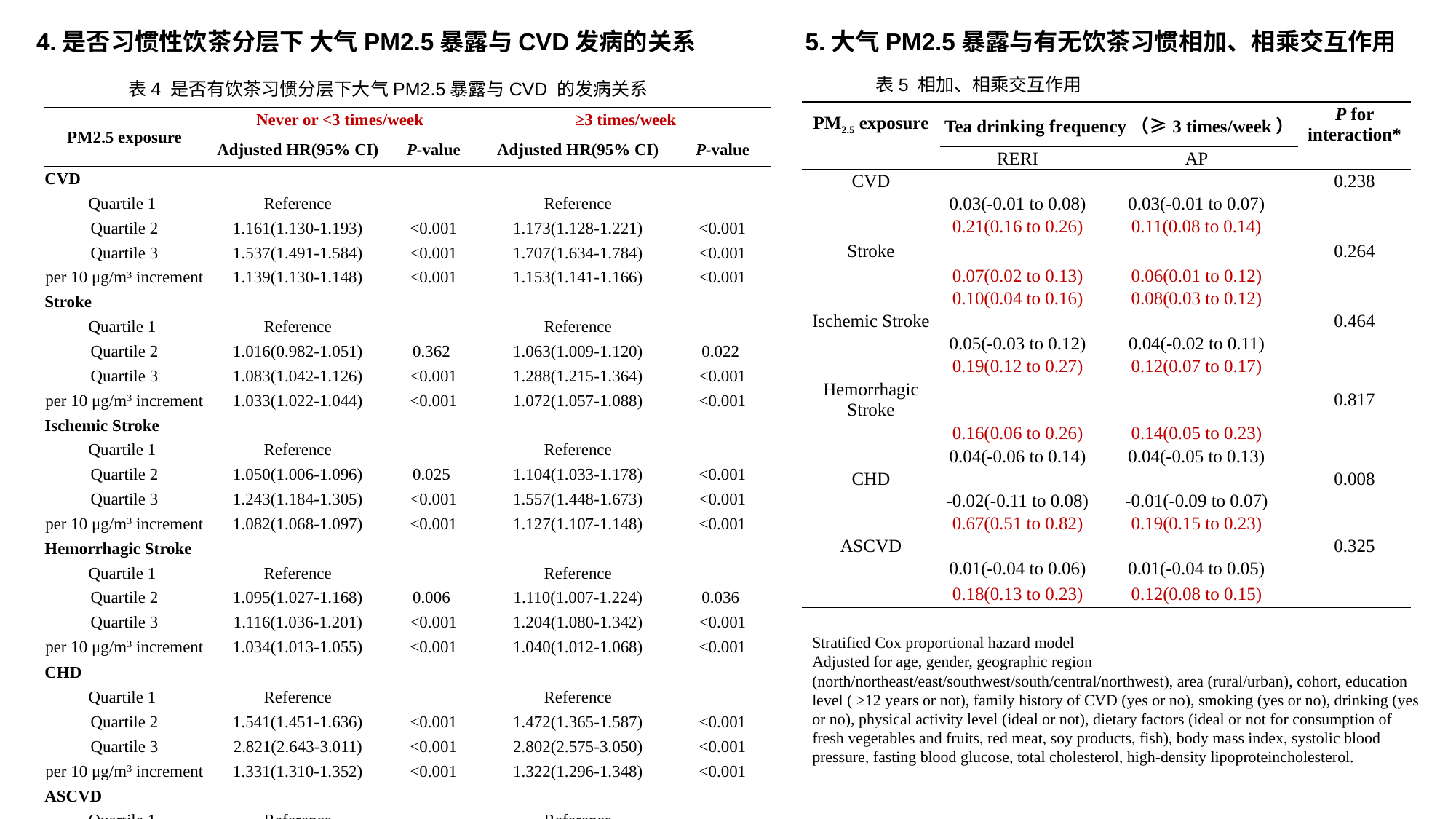

4.是否习惯性饮茶分层下 大气PM2.5暴露与CVD发病的关系
5.大气PM2.5暴露与有无饮茶习惯相加、相乘交互作用
表5 相加、相乘交互作用
表4 是否有饮茶习惯分层下大气PM2.5暴露与CVD 的发病关系
| PM2.5 exposure | Tea drinking frequency（≥3 times/week） |  | P for interaction\* |
| --- | --- | --- | --- |
|  | RERI | AP |  |
| CVD |  |  | 0.238 |
|  | 0.03(-0.01 to 0.08) | 0.03(-0.01 to 0.07) |  |
|  | 0.21(0.16 to 0.26) | 0.11(0.08 to 0.14) |  |
| Stroke |  |  | 0.264 |
|  | 0.07(0.02 to 0.13) | 0.06(0.01 to 0.12) |  |
|  | 0.10(0.04 to 0.16) | 0.08(0.03 to 0.12) |  |
| Ischemic Stroke |  |  | 0.464 |
|  | 0.05(-0.03 to 0.12) | 0.04(-0.02 to 0.11) |  |
|  | 0.19(0.12 to 0.27) | 0.12(0.07 to 0.17) |  |
| Hemorrhagic Stroke |  |  | 0.817 |
|  | 0.16(0.06 to 0.26) | 0.14(0.05 to 0.23) |  |
|  | 0.04(-0.06 to 0.14) | 0.04(-0.05 to 0.13) |  |
| CHD |  |  | 0.008 |
|  | -0.02(-0.11 to 0.08) | -0.01(-0.09 to 0.07) |  |
|  | 0.67(0.51 to 0.82) | 0.19(0.15 to 0.23) |  |
| ASCVD |  |  | 0.325 |
|  | 0.01(-0.04 to 0.06) | 0.01(-0.04 to 0.05) |  |
|  | 0.18(0.13 to 0.23) | 0.12(0.08 to 0.15) |  |
| PM2.5 exposure | Never or <3 times/week |  |  | ≥3 times/week |  |
| --- | --- | --- | --- | --- | --- |
|  | Adjusted HR(95% CI) | P-value |  | Adjusted HR(95% CI) | P-value |
| CVD |  |  |  |  |  |
| Quartile 1 | Reference |  |  | Reference |  |
| Quartile 2 | 1.161(1.130-1.193) | <0.001 |  | 1.173(1.128-1.221) | <0.001 |
| Quartile 3 | 1.537(1.491-1.584) | <0.001 |  | 1.707(1.634-1.784) | <0.001 |
| per 10 μg/m3 increment | 1.139(1.130-1.148) | <0.001 |  | 1.153(1.141-1.166) | <0.001 |
| Stroke |  |  |  |  |  |
| Quartile 1 | Reference |  |  | Reference |  |
| Quartile 2 | 1.016(0.982-1.051) | 0.362 |  | 1.063(1.009-1.120) | 0.022 |
| Quartile 3 | 1.083(1.042-1.126) | <0.001 |  | 1.288(1.215-1.364) | <0.001 |
| per 10 μg/m3 increment | 1.033(1.022-1.044) | <0.001 |  | 1.072(1.057-1.088) | <0.001 |
| Ischemic Stroke |  |  |  |  |  |
| Quartile 1 | Reference |  |  | Reference |  |
| Quartile 2 | 1.050(1.006-1.096) | 0.025 |  | 1.104(1.033-1.178) | <0.001 |
| Quartile 3 | 1.243(1.184-1.305) | <0.001 |  | 1.557(1.448-1.673) | <0.001 |
| per 10 μg/m3 increment | 1.082(1.068-1.097) | <0.001 |  | 1.127(1.107-1.148) | <0.001 |
| Hemorrhagic Stroke |  |  |  |  |  |
| Quartile 1 | Reference |  |  | Reference |  |
| Quartile 2 | 1.095(1.027-1.168) | 0.006 |  | 1.110(1.007-1.224) | 0.036 |
| Quartile 3 | 1.116(1.036-1.201) | <0.001 |  | 1.204(1.080-1.342) | <0.001 |
| per 10 μg/m3 increment | 1.034(1.013-1.055) | <0.001 |  | 1.040(1.012-1.068) | <0.001 |
| CHD |  |  |  |  |  |
| Quartile 1 | Reference |  |  | Reference |  |
| Quartile 2 | 1.541(1.451-1.636) | <0.001 |  | 1.472(1.365-1.587) | <0.001 |
| Quartile 3 | 2.821(2.643-3.011) | <0.001 |  | 2.802(2.575-3.050) | <0.001 |
| per 10 μg/m3 increment | 1.331(1.310-1.352) | <0.001 |  | 1.322(1.296-1.348) | <0.001 |
| ASCVD |  |  |  |  |  |
| Quartile 1 | Reference |  |  | Reference |  |
| Quartile 2 | 1.082(1.049-1.116) | <0.001 |  | 1.178(1.125-1.233) | <0.001 |
| Quartile 3 | 1.246(1.204-1.291) | <0.001 |  | 1.536(1.459-1.617) | <0.001 |
| per 10 μg/m3 increment | 1.076(1.065-1.086) | <0.001 |  | 1.123(1.109-1.138) | <0.001 |
Stratified Cox proportional hazard model
Adjusted for age, gender, geographic region (north/northeast/east/southwest/south/central/northwest), area (rural/urban), cohort, education level ( ≥12 years or not), family history of CVD (yes or no), smoking (yes or no), drinking (yes or no), physical activity level (ideal or not), dietary factors (ideal or not for consumption of fresh vegetables and fruits, red meat, soy products, fish), body mass index, systolic blood pressure, fasting blood glucose, total cholesterol, high-density lipoproteincholesterol.